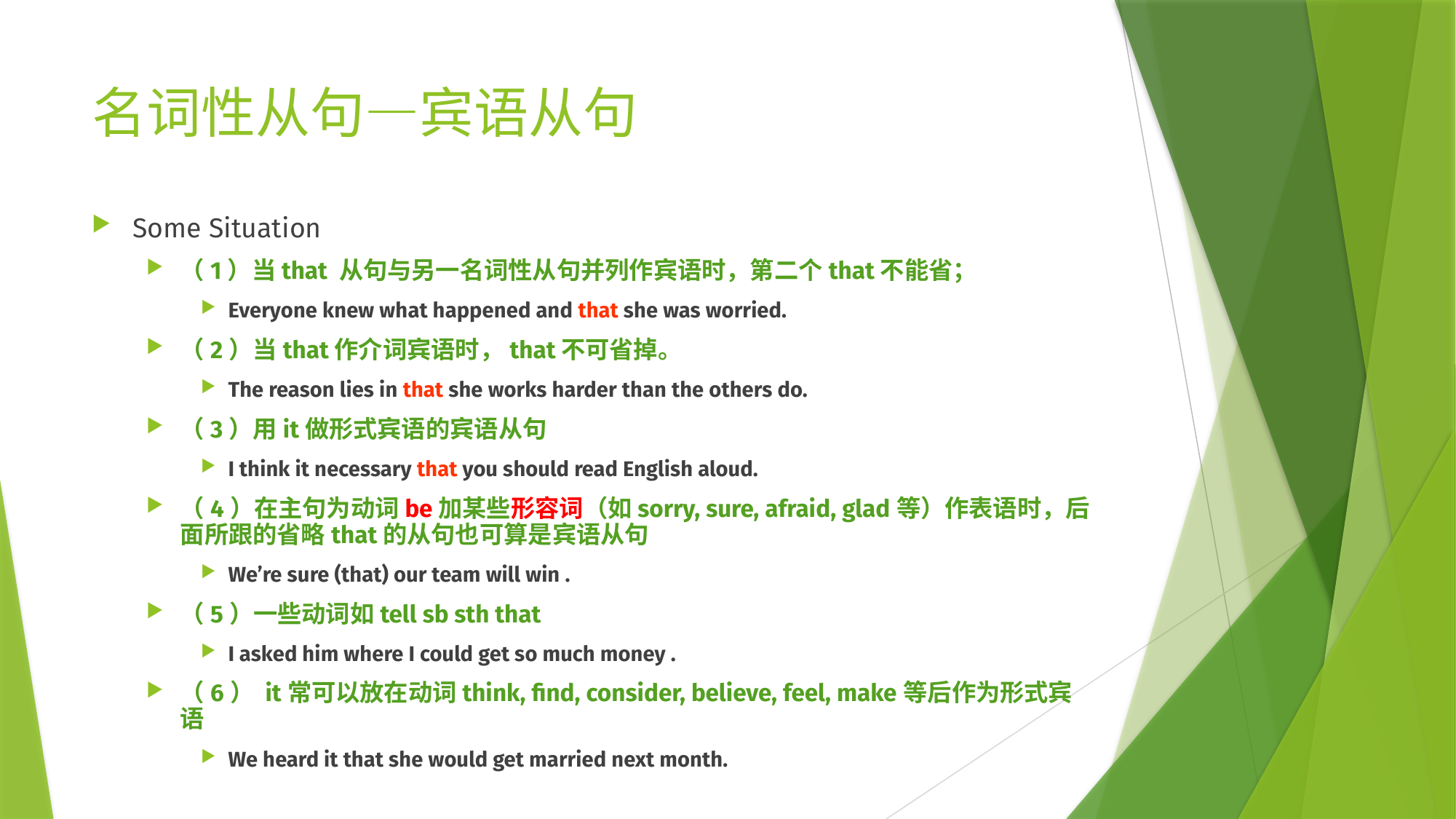

# 名词性从句—宾语从句
Some Situation
（1）当that 从句与另一名词性从句并列作宾语时，第二个that不能省；
Everyone knew what happened and that she was worried.
（2）当that作介词宾语时，that不可省掉。
The reason lies in that she works harder than the others do.
（3）用it做形式宾语的宾语从句
I think it necessary that you should read English aloud.
（4）在主句为动词be加某些形容词（如sorry, sure, afraid, glad等）作表语时，后面所跟的省略that的从句也可算是宾语从句
We’re sure (that) our team will win .
（5）一些动词如tell sb sth that
I asked him where I could get so much money .
（6） it常可以放在动词think, find, consider, believe, feel, make等后作为形式宾语
We heard it that she would get married next month.